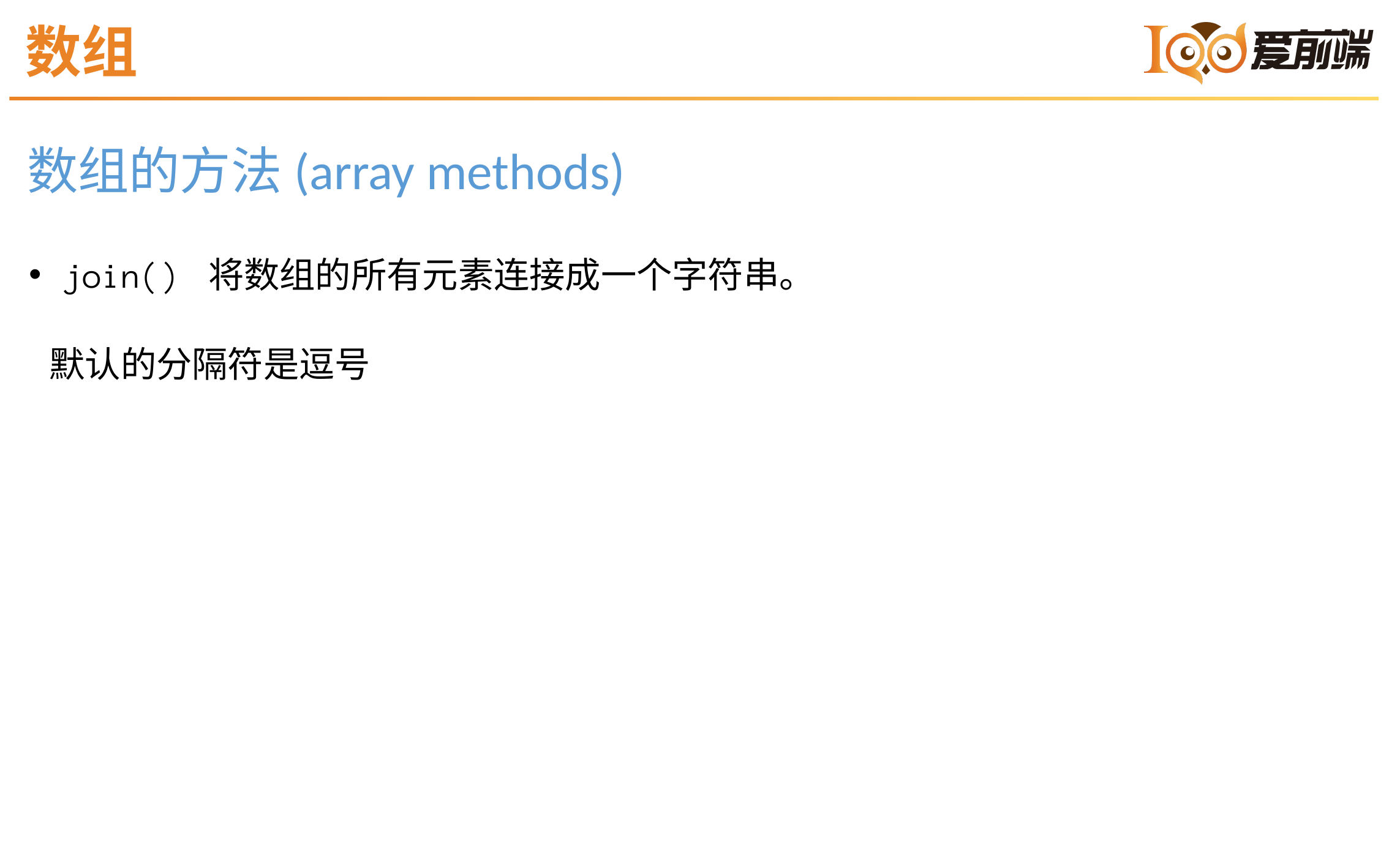

数组

数组的方法(array methods)
join() 将数组的所有元素连接成一个字符串。

默认的分隔符是逗号